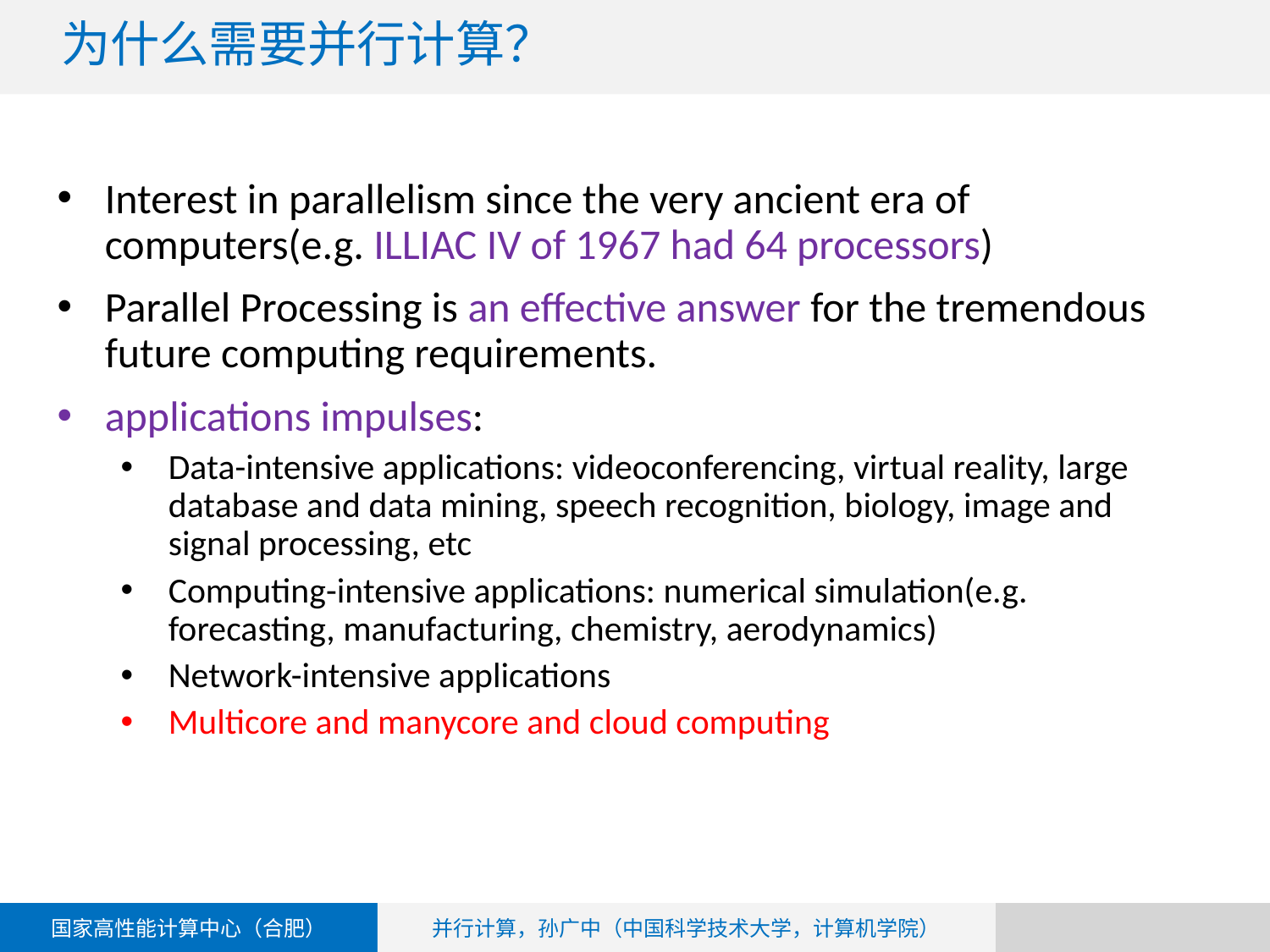

为什么需要并行计算？
Interest in parallelism since the very ancient era of computers(e.g. ILLIAC IV of 1967 had 64 processors)
Parallel Processing is an effective answer for the tremendous future computing requirements.
applications impulses:
Data-intensive applications: videoconferencing, virtual reality, large database and data mining, speech recognition, biology, image and signal processing, etc
Computing-intensive applications: numerical simulation(e.g. forecasting, manufacturing, chemistry, aerodynamics)
Network-intensive applications
Multicore and manycore and cloud computing